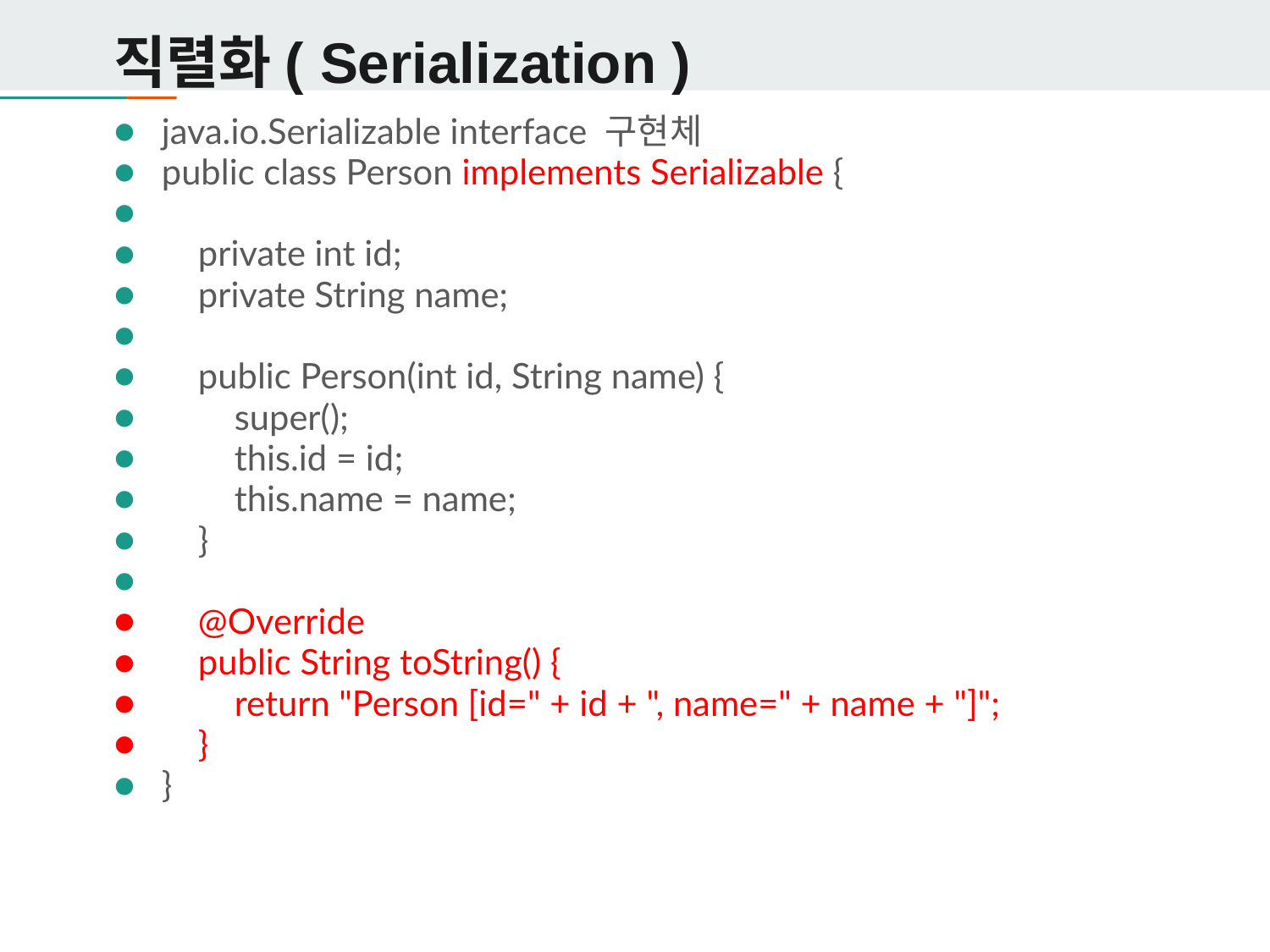

# 직렬화( Serialization )
java.io.Serializable interface 구현체
public class Person implements Serializable {

    private int id;
    private String name;

    public Person(int id, String name) {
        super();
        this.id = id;
        this.name = name;
    }

    @Override
    public String toString() {
        return "Person [id=" + id + ", name=" + name + "]";
    }
}